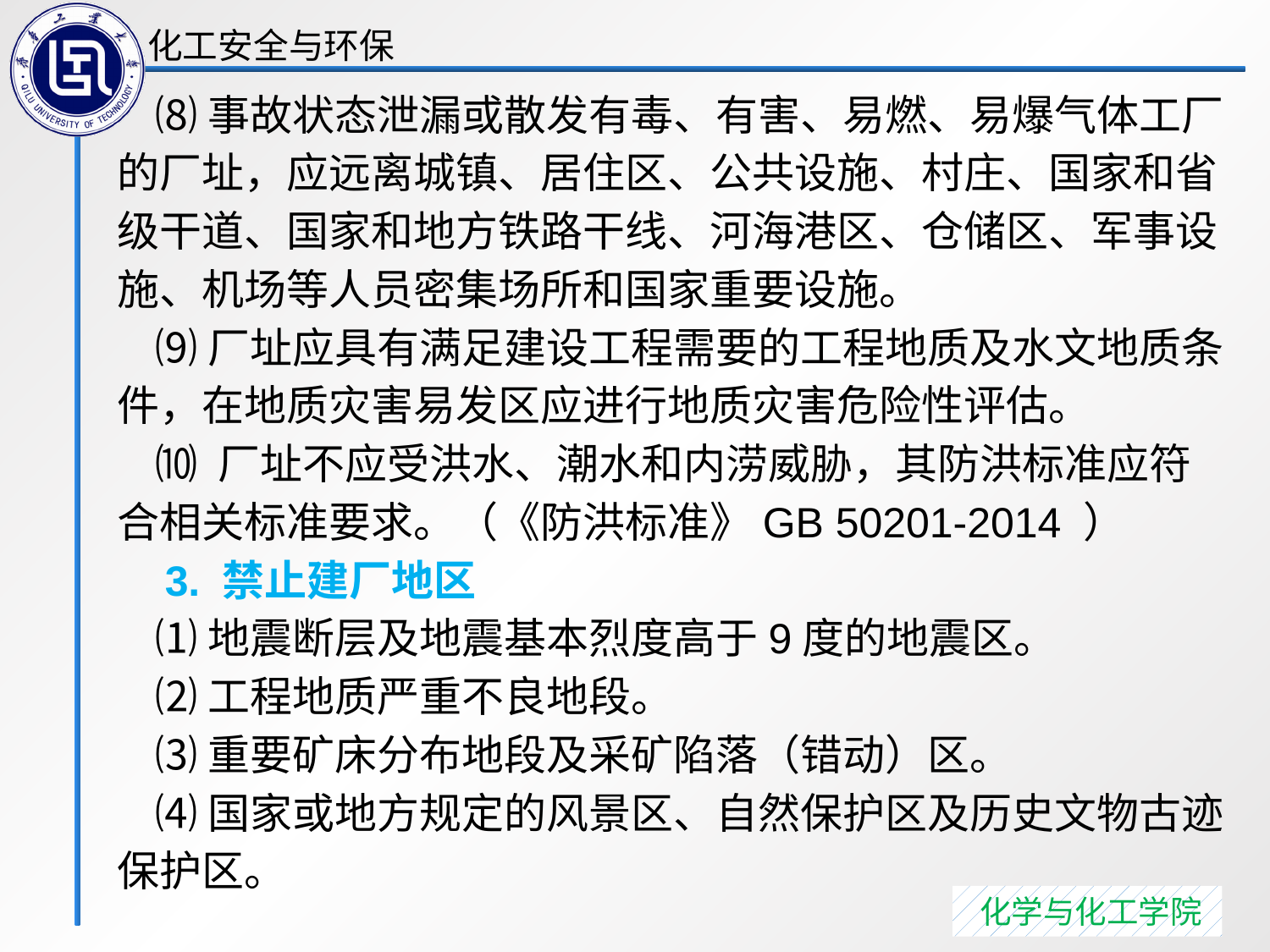

⑻事故状态泄漏或散发有毒、有害、易燃、易爆气体工厂的厂址，应远离城镇、居住区、公共设施、村庄、国家和省级干道、国家和地方铁路干线、河海港区、仓储区、军事设施、机场等人员密集场所和国家重要设施。
    ⑼厂址应具有满足建设工程需要的工程地质及水文地质条件，在地质灾害易发区应进行地质灾害危险性评估。
    ⑽ 厂址不应受洪水、潮水和内涝威胁，其防洪标准应符合相关标准要求。（《防洪标准》GB 50201-2014 ）
    3. 禁止建厂地区
    ⑴地震断层及地震基本烈度高于9度的地震区。
    ⑵工程地质严重不良地段。
    ⑶重要矿床分布地段及采矿陷落（错动）区。
    ⑷国家或地方规定的风景区、自然保护区及历史文物古迹保护区。